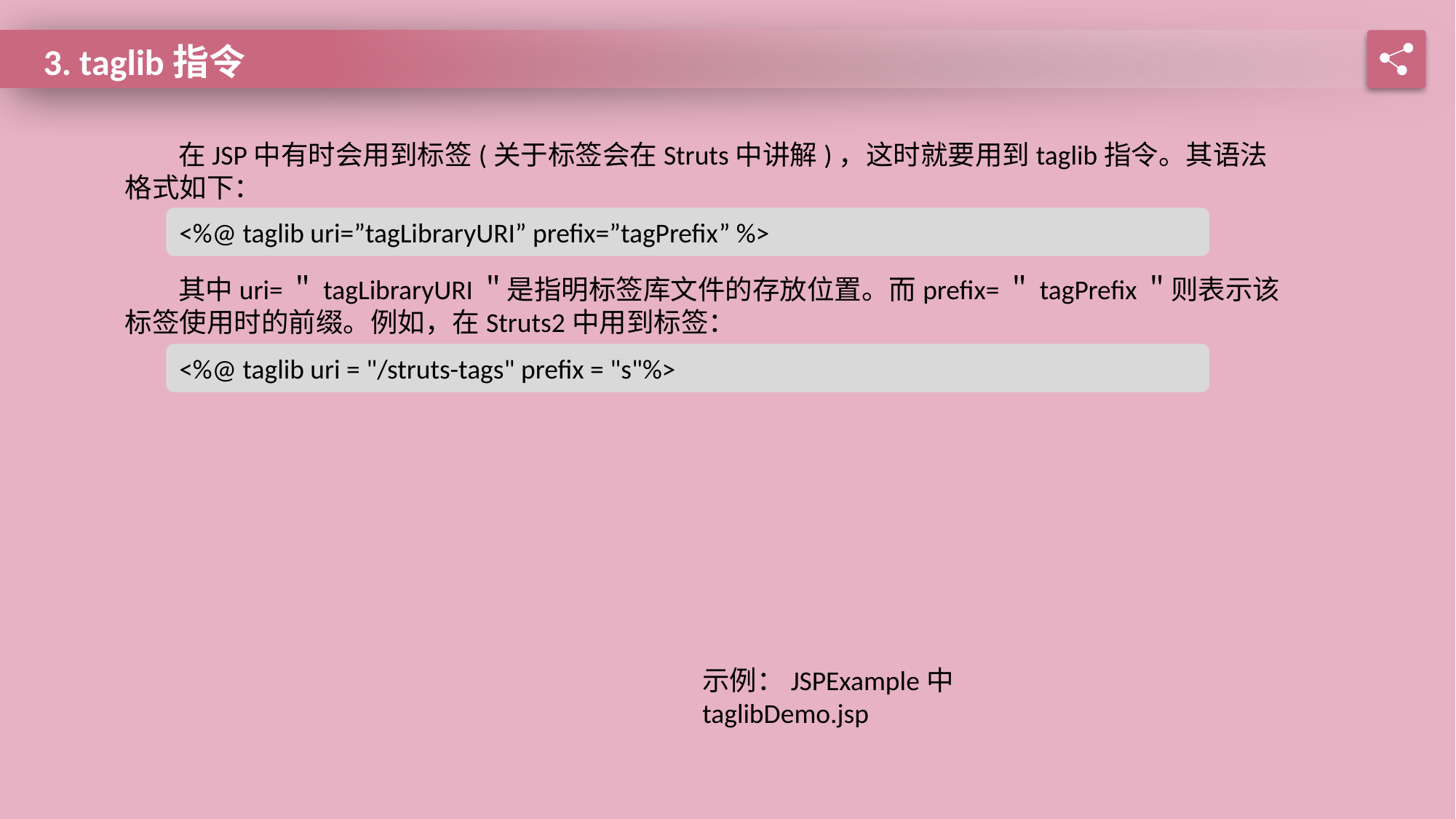

3. taglib指令
在JSP中有时会用到标签(关于标签会在Struts中讲解)，这时就要用到taglib指令。其语法格式如下：
<%@ taglib uri=”tagLibraryURI” prefix=”tagPrefix” %>
其中uri=＂tagLibraryURI＂是指明标签库文件的存放位置。而prefix=＂tagPrefix＂则表示该标签使用时的前缀。例如，在Struts2中用到标签：
<%@ taglib uri = "/struts-tags" prefix = "s"%>
示例：JSPExample中
taglibDemo.jsp